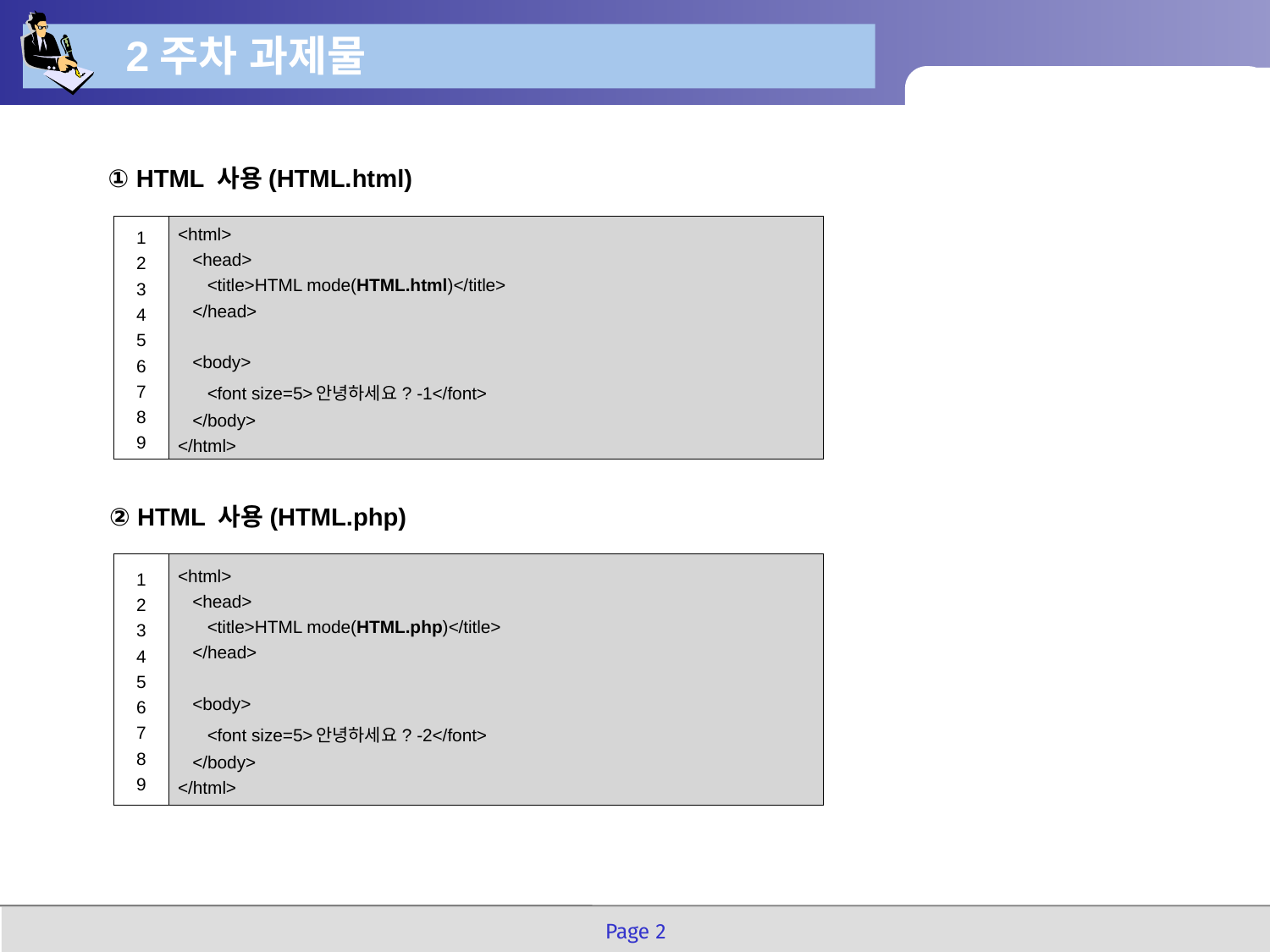

2주차 과제물
① HTML 사용(HTML.html)
| 1 2 3 4 5 6 7 8 9 | <html> <head> <title>HTML mode(HTML.html)</title> </head> <body> <font size=5>안녕하세요? -1</font> </body> </html> |
| --- | --- |
② HTML 사용(HTML.php)
| 1 2 3 4 5 6 7 8 9 | <html> <head> <title>HTML mode(HTML.php)</title> </head> <body> <font size=5>안녕하세요? -2</font> </body> </html> |
| --- | --- |
Page 2